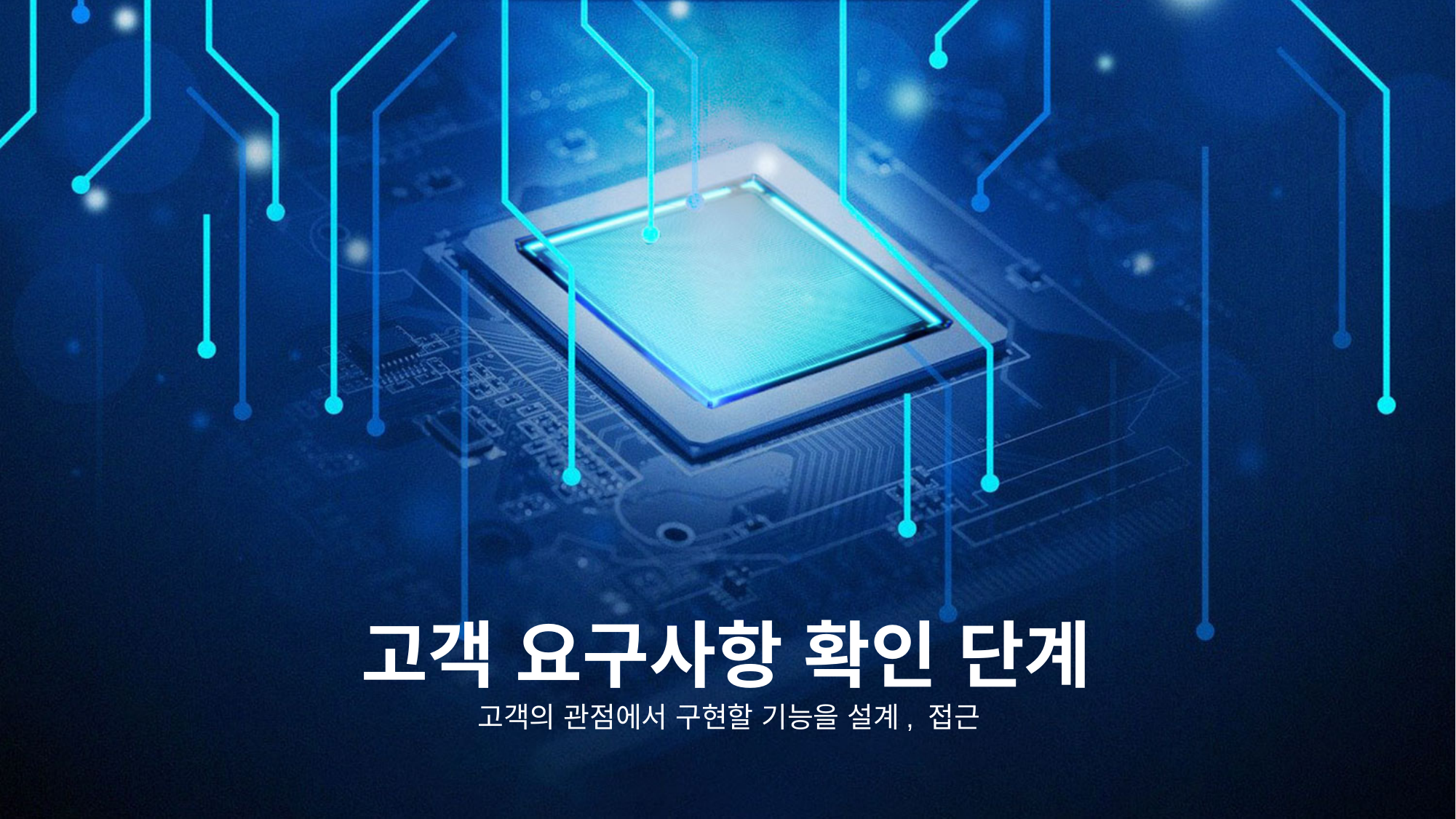

고객 요구사항 확인 단계
고객의 관점에서 구현할 기능을 설계, 접근